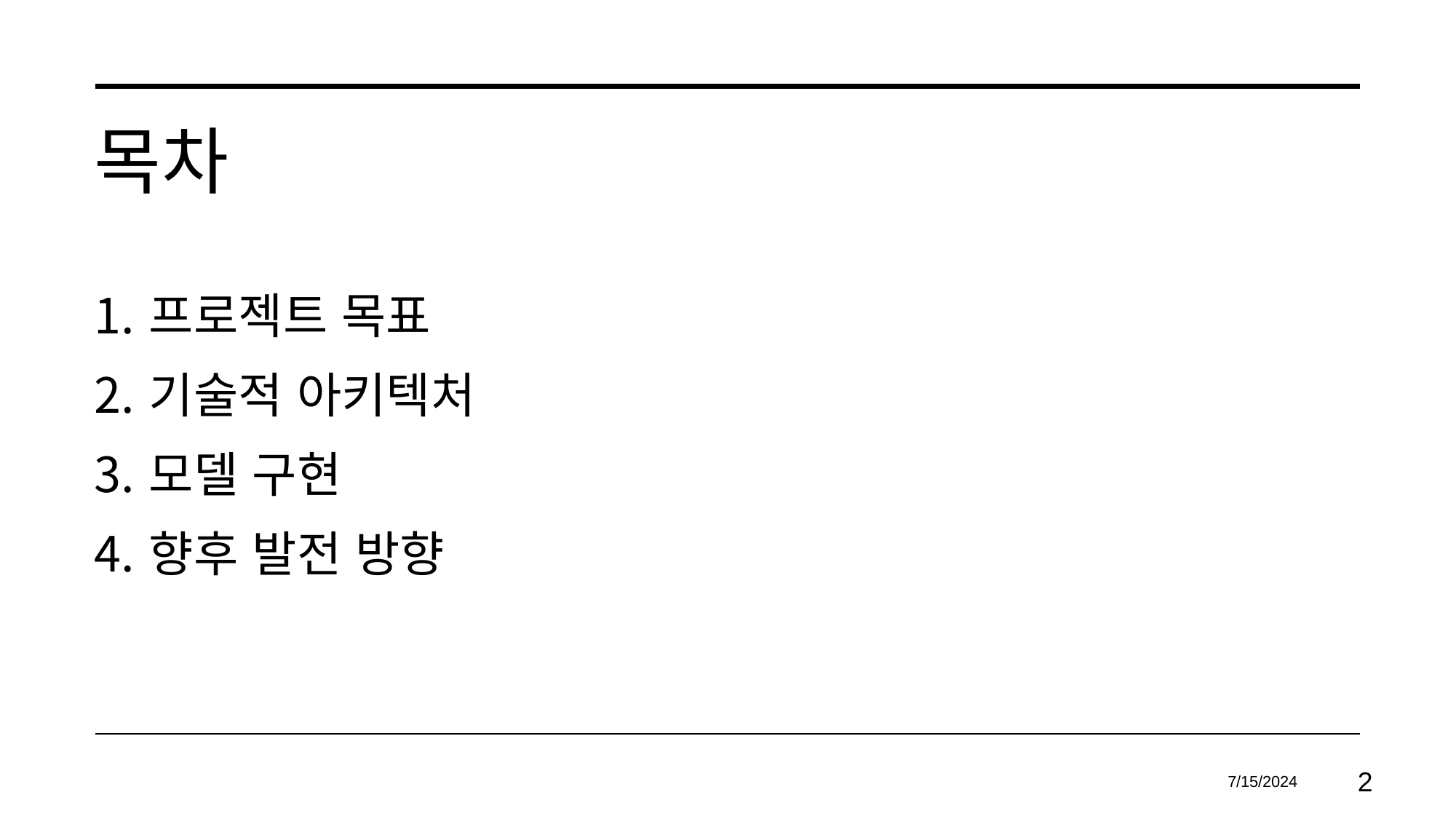

# 목차
프로젝트 목표
기술적 아키텍처
모델 구현
향후 발전 방향

7/15/2024
2